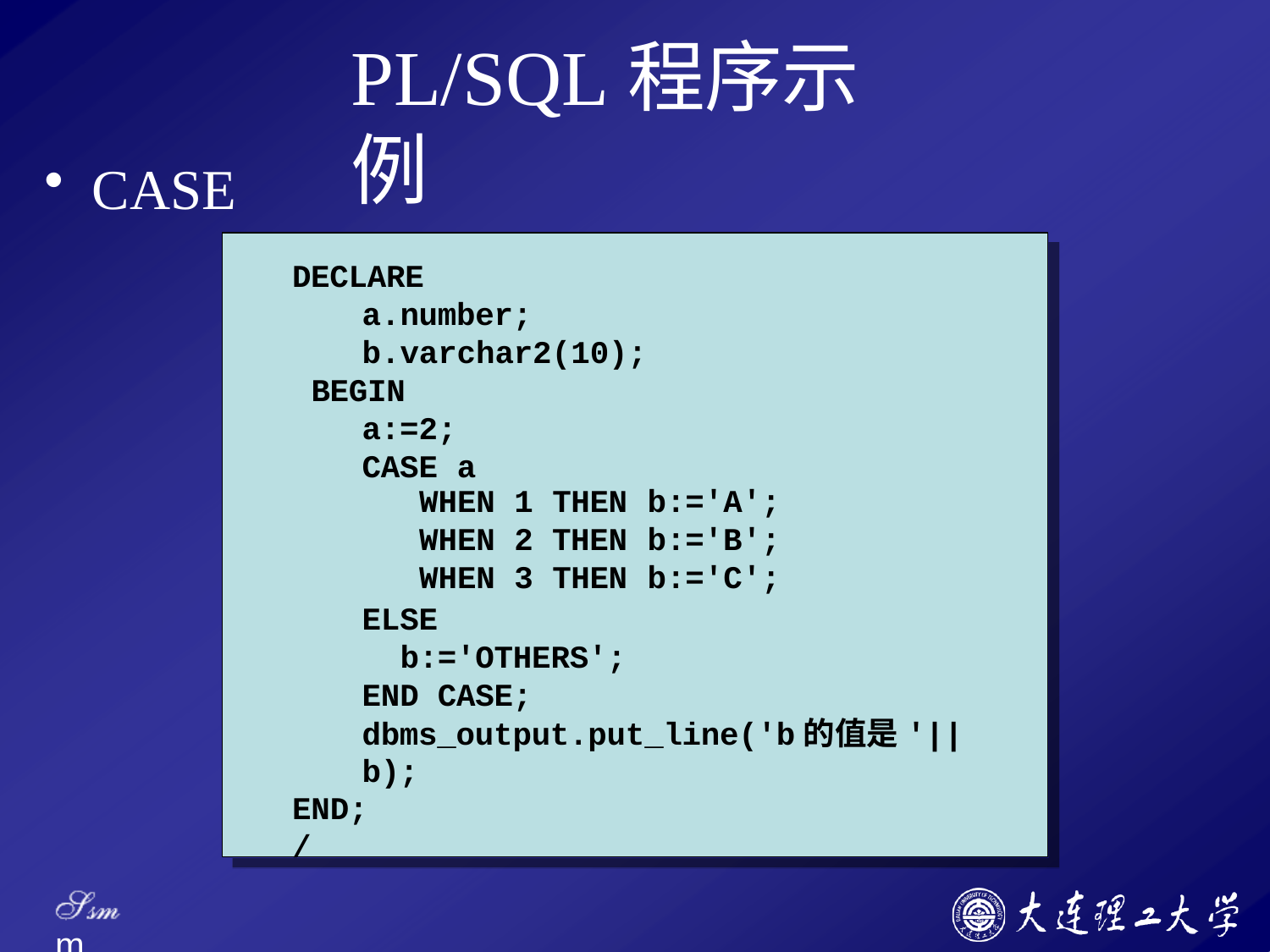

# PL/SQL程序示例
CASE

DECLARE
number;
varchar2(10);  BEGIN
a:=2;  CASE a

| WHEN | 1 | THEN | b:='A'; |
| --- | --- | --- | --- |
| WHEN | 2 | THEN | b:='B'; |
| WHEN | 3 | THEN | b:='C'; |
ELSE
b:='OTHERS';
END CASE;
dbms_output.put_line('b的值是'||b);
END;
/

Ssm